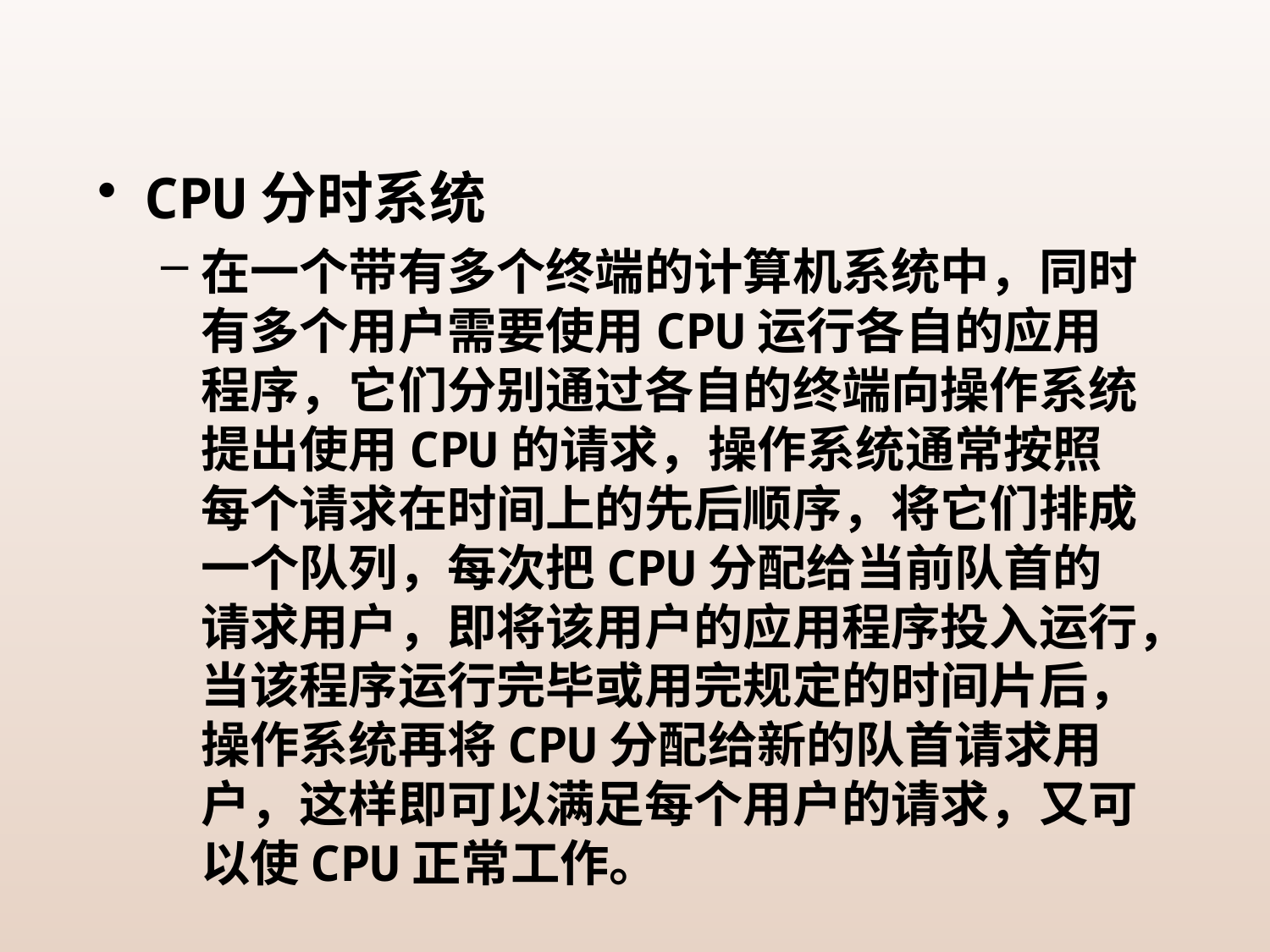

CPU分时系统
在一个带有多个终端的计算机系统中，同时有多个用户需要使用CPU运行各自的应用程序，它们分别通过各自的终端向操作系统提出使用CPU的请求，操作系统通常按照每个请求在时间上的先后顺序，将它们排成一个队列，每次把CPU分配给当前队首的请求用户，即将该用户的应用程序投入运行，当该程序运行完毕或用完规定的时间片后，操作系统再将CPU分配给新的队首请求用户，这样即可以满足每个用户的请求，又可以使CPU正常工作。